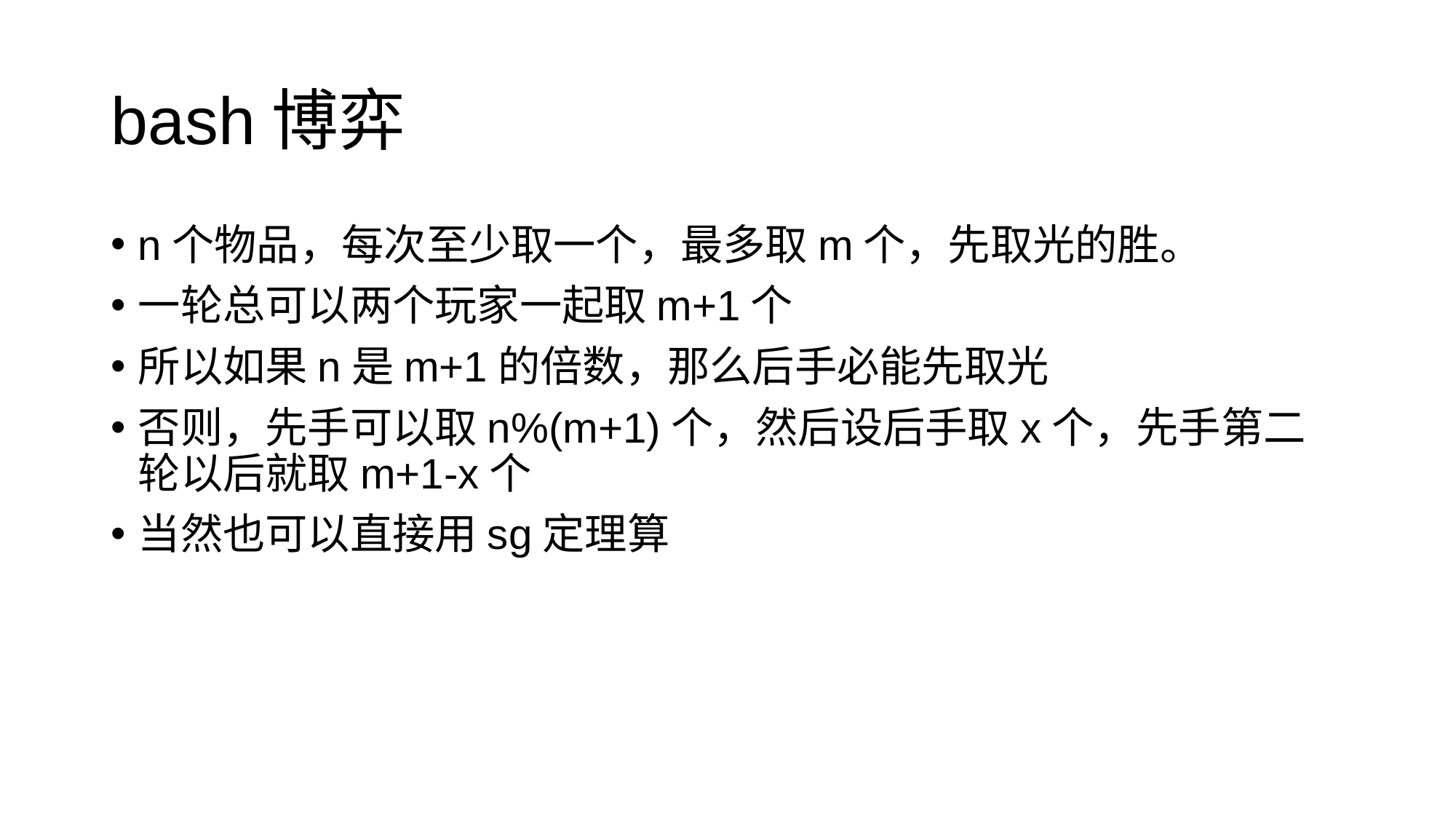

# bash博弈
n个物品，每次至少取一个，最多取m个，先取光的胜。
一轮总可以两个玩家一起取m+1个
所以如果n是m+1的倍数，那么后手必能先取光
否则，先手可以取n%(m+1)个，然后设后手取x个，先手第二轮以后就取m+1-x个
当然也可以直接用sg定理算